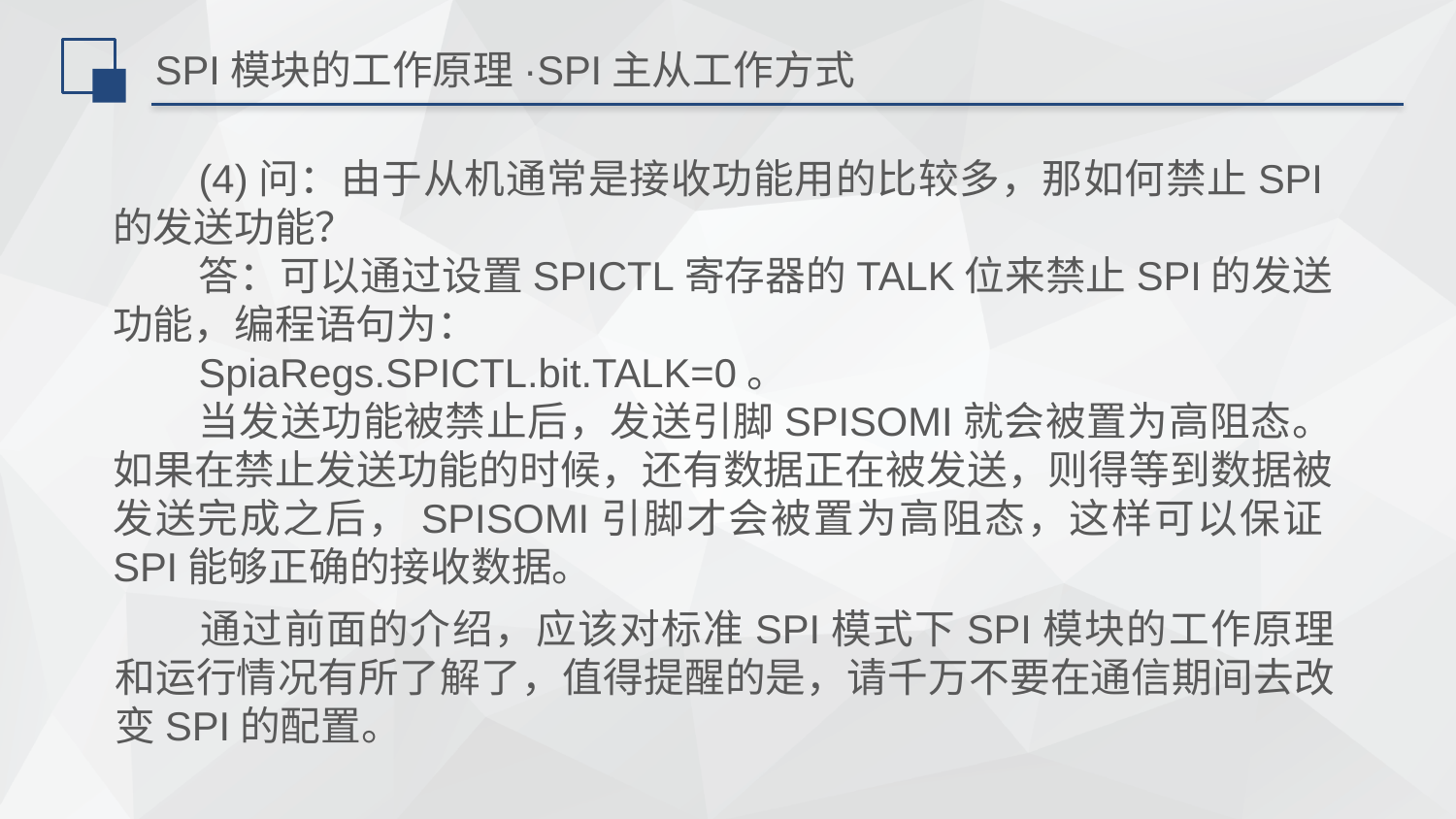

# SPI模块的工作原理·SPI主从工作方式
(4)问：由于从机通常是接收功能用的比较多，那如何禁止SPI的发送功能？
答：可以通过设置SPICTL寄存器的TALK位来禁止SPI的发送功能，编程语句为：
SpiaRegs.SPICTL.bit.TALK=0。
当发送功能被禁止后，发送引脚SPISOMI就会被置为高阻态。如果在禁止发送功能的时候，还有数据正在被发送，则得等到数据被发送完成之后，SPISOMI引脚才会被置为高阻态，这样可以保证SPI能够正确的接收数据。
通过前面的介绍，应该对标准SPI模式下SPI模块的工作原理和运行情况有所了解了，值得提醒的是，请千万不要在通信期间去改变SPI的配置。